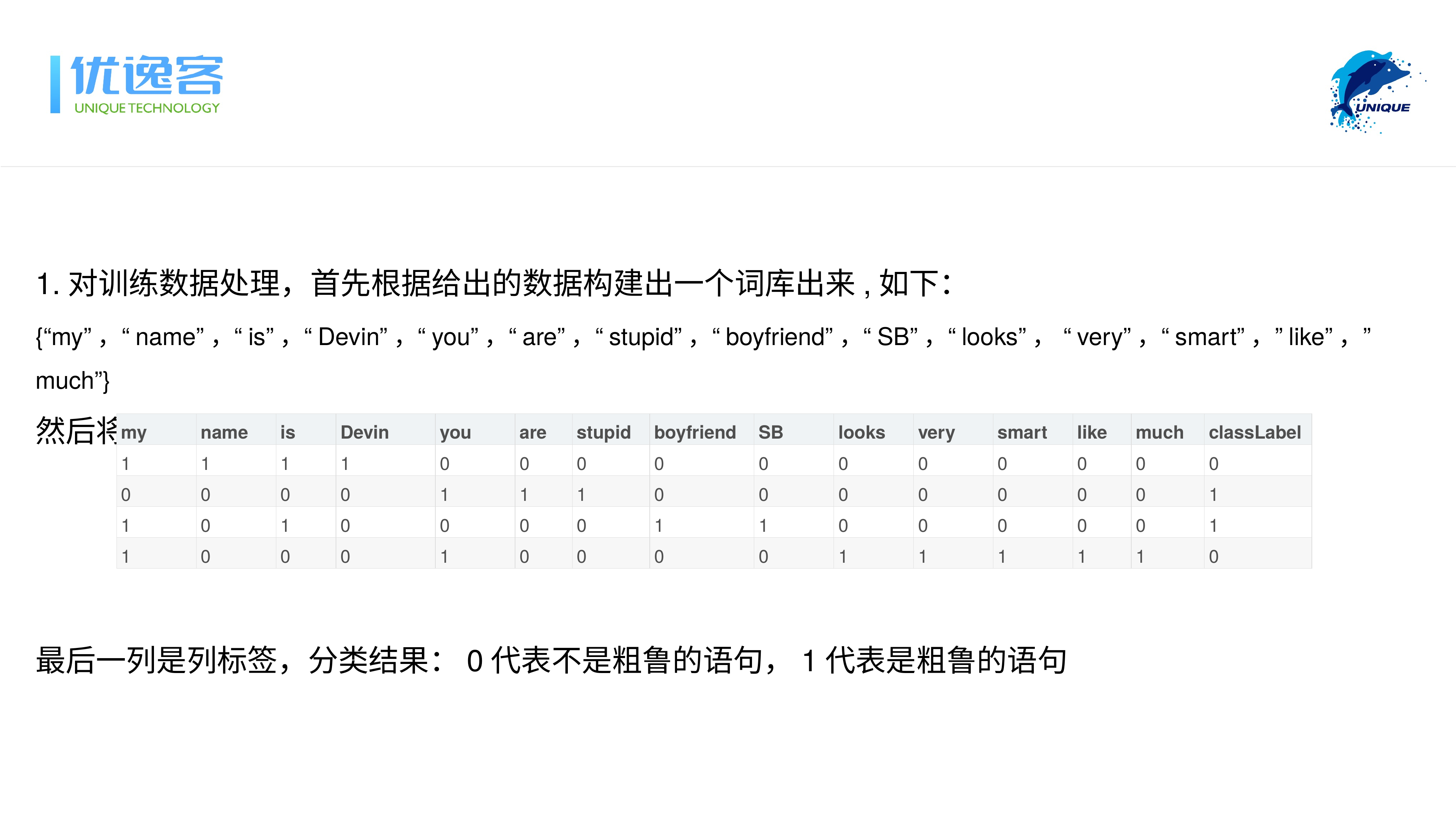

1.对训练数据处理，首先根据给出的数据构建出一个词库出来,如下： 
{“my”，“name”，“is”，“Devin”，“you”，“are”，“stupid”，“boyfriend”，“SB”，“looks”， “very”，“smart”，”like”，”much”}
然后将每个样本映射到词库中，得到一个词频矩阵（训练集）

最后一列是列标签，分类结果：0代表不是粗鲁的语句，1代表是粗鲁的语句

| my | name | is | Devin | you | are | stupid | boyfriend | SB | looks | very | smart | like | much | classLabel |
| --- | --- | --- | --- | --- | --- | --- | --- | --- | --- | --- | --- | --- | --- | --- |
| 1 | 1 | 1 | 1 | 0 | 0 | 0 | 0 | 0 | 0 | 0 | 0 | 0 | 0 | 0 |
| 0 | 0 | 0 | 0 | 1 | 1 | 1 | 0 | 0 | 0 | 0 | 0 | 0 | 0 | 1 |
| 1 | 0 | 1 | 0 | 0 | 0 | 0 | 1 | 1 | 0 | 0 | 0 | 0 | 0 | 1 |
| 1 | 0 | 0 | 0 | 1 | 0 | 0 | 0 | 0 | 1 | 1 | 1 | 1 | 1 | 0 |